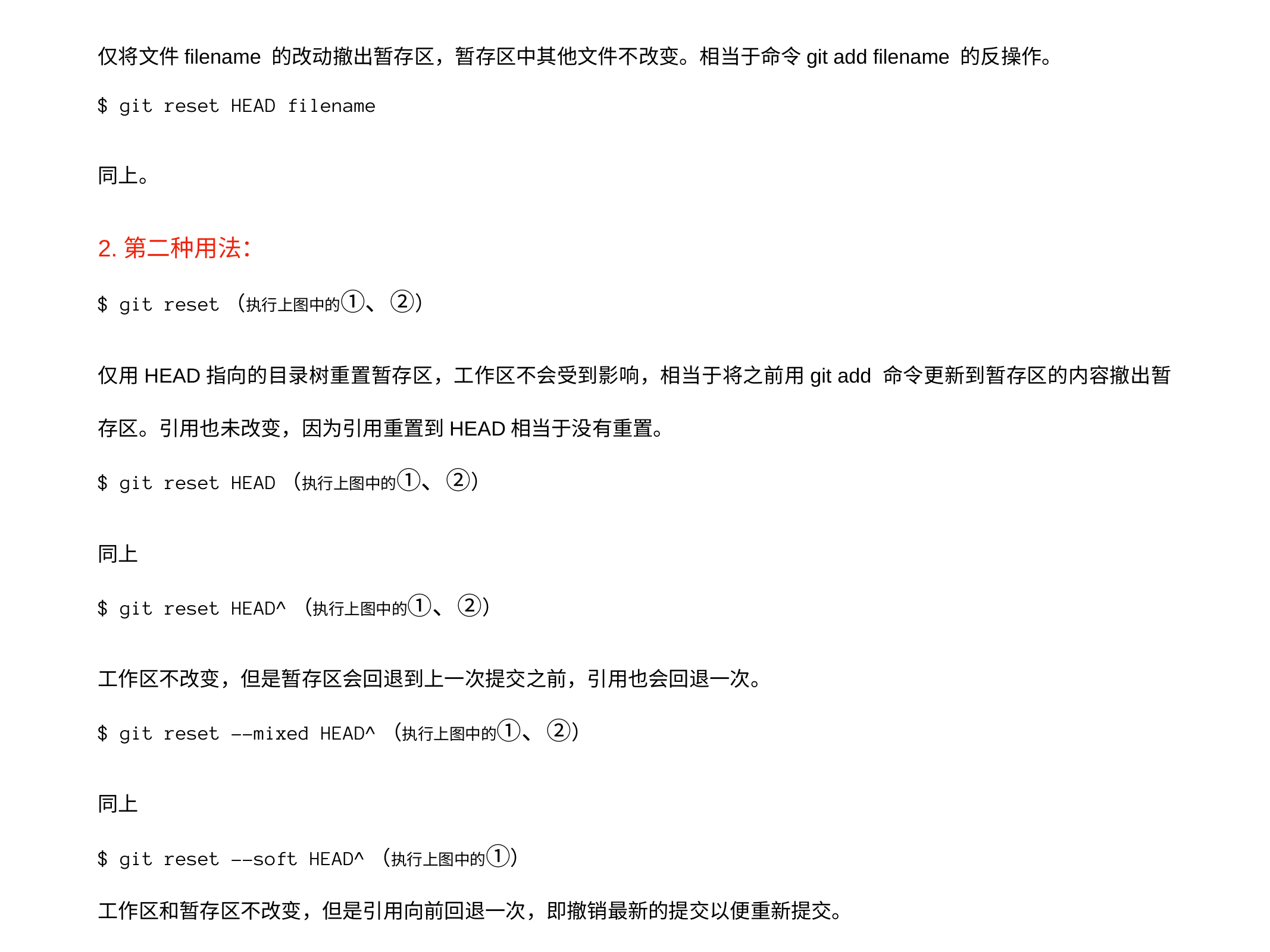

下面通过一些示例，看一下重置命令的不同用法。
1.第一种用法：
 $ git reset -- filename
仅将文件filename 的改动撤出暂存区，暂存区中其他文件不改变。相当于命令git add filename 的反操作。
$ git reset HEAD filename
同上。
2.第二种用法：
$ git reset（执行上图中的①、②）
仅用HEAD指向的目录树重置暂存区，工作区不会受到影响，相当于将之前用git add 命令更新到暂存区的内容撤出暂存区。引用也未改变，因为引用重置到HEAD相当于没有重置。
$ git reset HEAD（执行上图中的①、②）
同上
$ git reset HEAD^（执行上图中的①、②）
工作区不改变，但是暂存区会回退到上一次提交之前，引用也会回退一次。
$ git reset --mixed HEAD^（执行上图中的①、②）
同上
$ git reset --soft HEAD^（执行上图中的①）
工作区和暂存区不改变，但是引用向前回退一次，即撤销最新的提交以便重新提交。

$ git reset --hard HEAD^（执行上图中的①、②、③）
彻底撤销最近的提交。引用回退到前一次，而且工作区和暂存区都会回退到上一次提交的状态。自上一次以来的提交全部丢失。